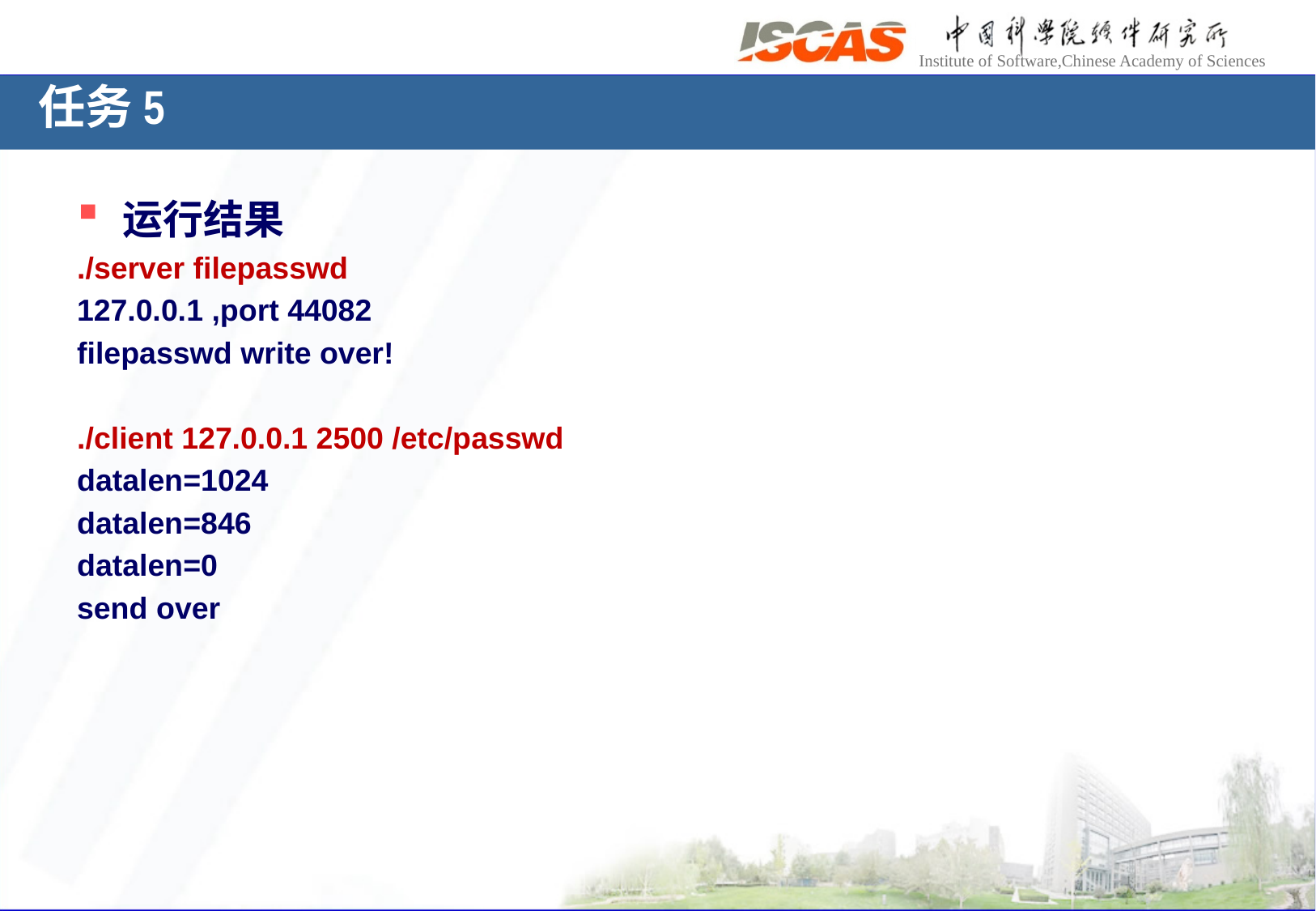

# 任务5
运行结果
./server filepasswd
127.0.0.1 ,port 44082
filepasswd write over!

./client 127.0.0.1 2500 /etc/passwd
datalen=1024
datalen=846
datalen=0
send over